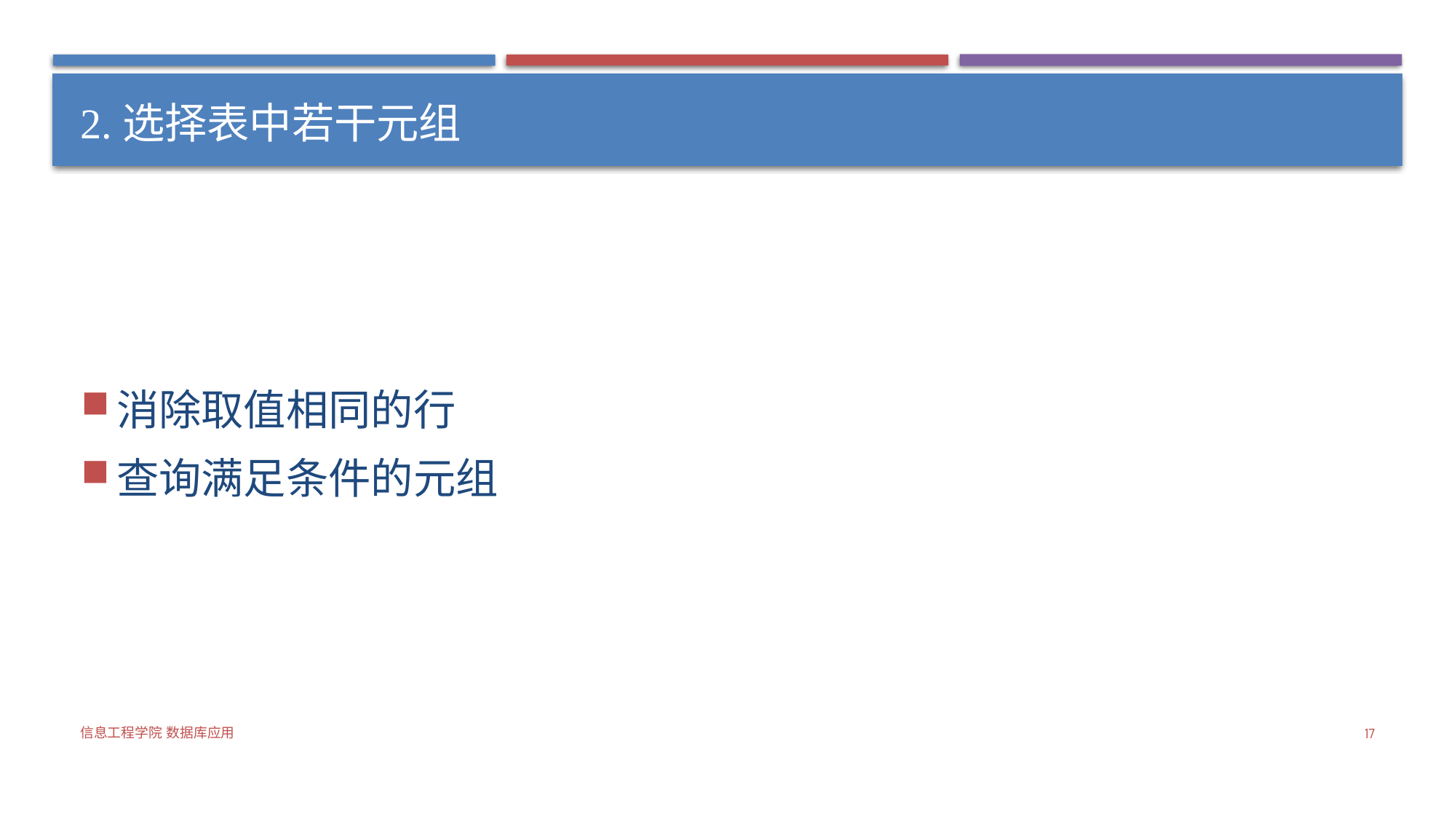

# 2.选择表中若干元组
消除取值相同的行
查询满足条件的元组
信息工程学院 数据库应用
17